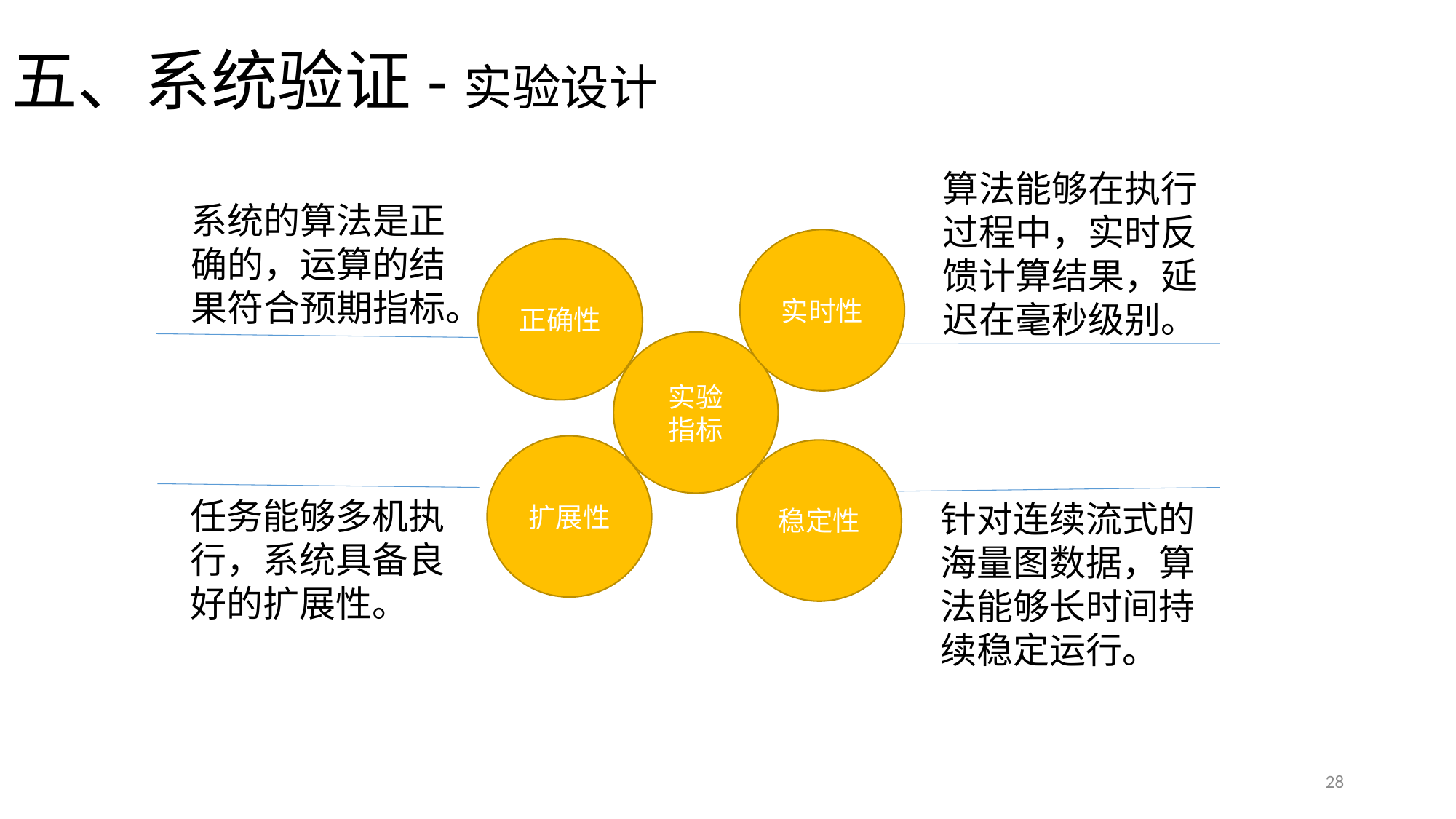

# 五、系统验证-实验设计

算法能够在执行过程中，实时反馈计算结果，延迟在毫秒级别。

系统的算法是正确的，运算的结果符合预期指标。
实时性
正确性

实验
指标

扩展性
稳定性
任务能够多机执行，系统具备良好的扩展性。
针对连续流式的海量图数据，算法能够长时间持续稳定运行。
28